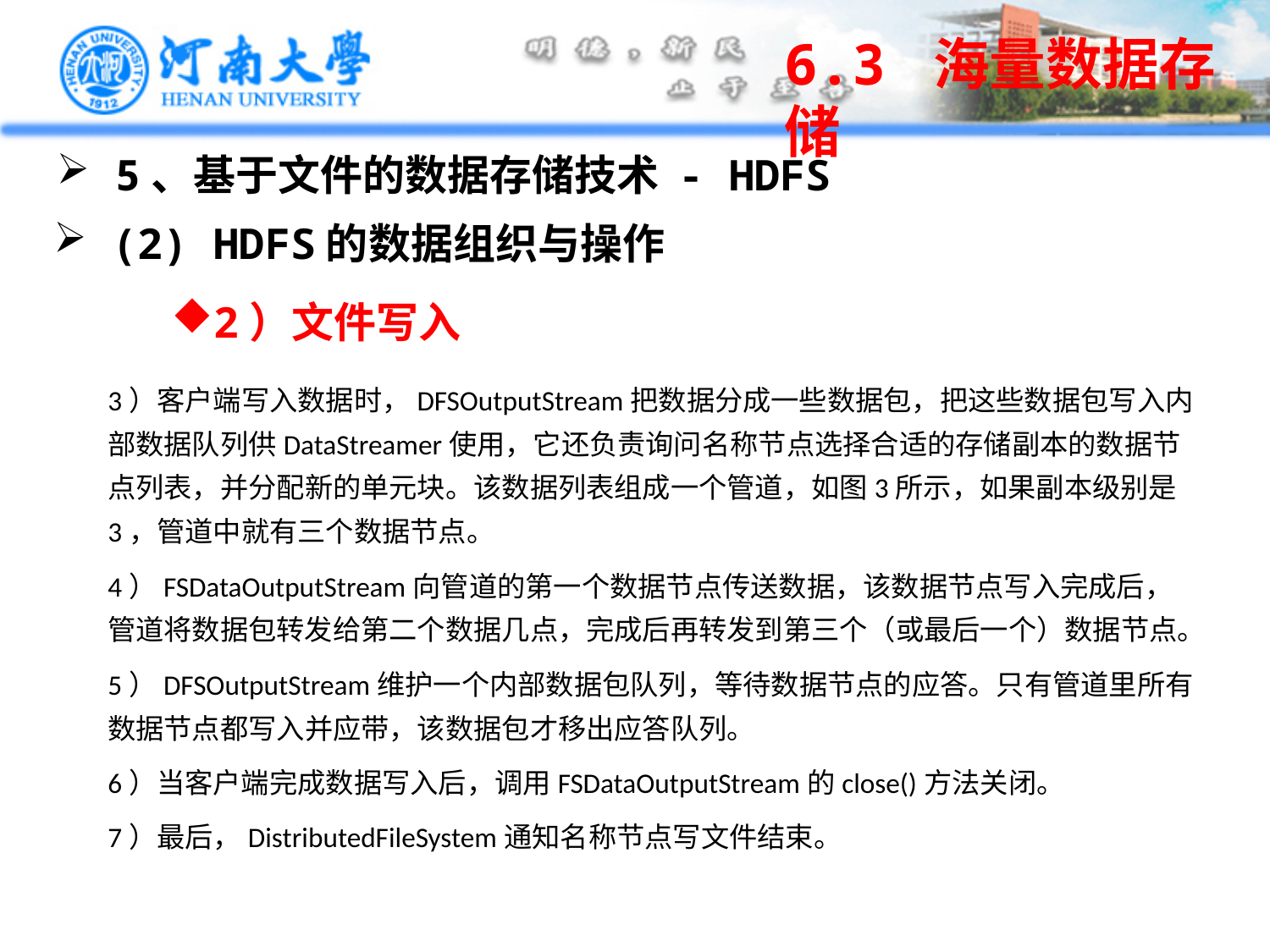

6.3 海量数据存储
 5、基于文件的数据存储技术 - HDFS

 (2) HDFS的数据组织与操作
2）文件写入
3）客户端写入数据时，DFSOutputStream把数据分成一些数据包，把这些数据包写入内部数据队列供DataStreamer使用，它还负责询问名称节点选择合适的存储副本的数据节点列表，并分配新的单元块。该数据列表组成一个管道，如图3所示，如果副本级别是3，管道中就有三个数据节点。
4）FSDataOutputStream向管道的第一个数据节点传送数据，该数据节点写入完成后，管道将数据包转发给第二个数据几点，完成后再转发到第三个（或最后一个）数据节点。
5）DFSOutputStream维护一个内部数据包队列，等待数据节点的应答。只有管道里所有数据节点都写入并应带，该数据包才移出应答队列。
6）当客户端完成数据写入后，调用FSDataOutputStream的close()方法关闭。
7）最后，DistributedFileSystem通知名称节点写文件结束。